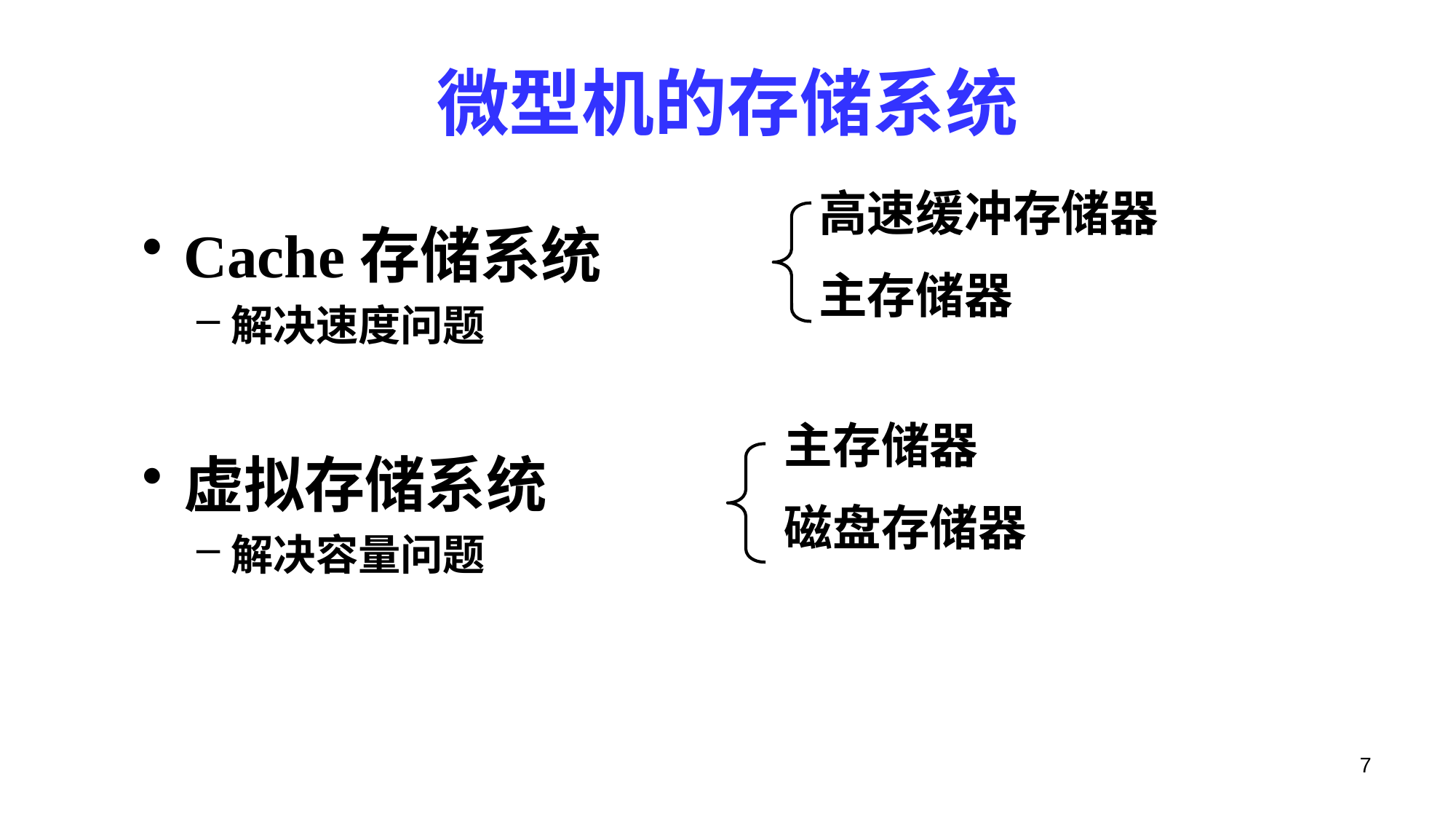

# 微型机的存储系统
高速缓冲存储器
主存储器

Cache存储系统
解决速度问题

虚拟存储系统
解决容量问题
主存储器
磁盘存储器

7